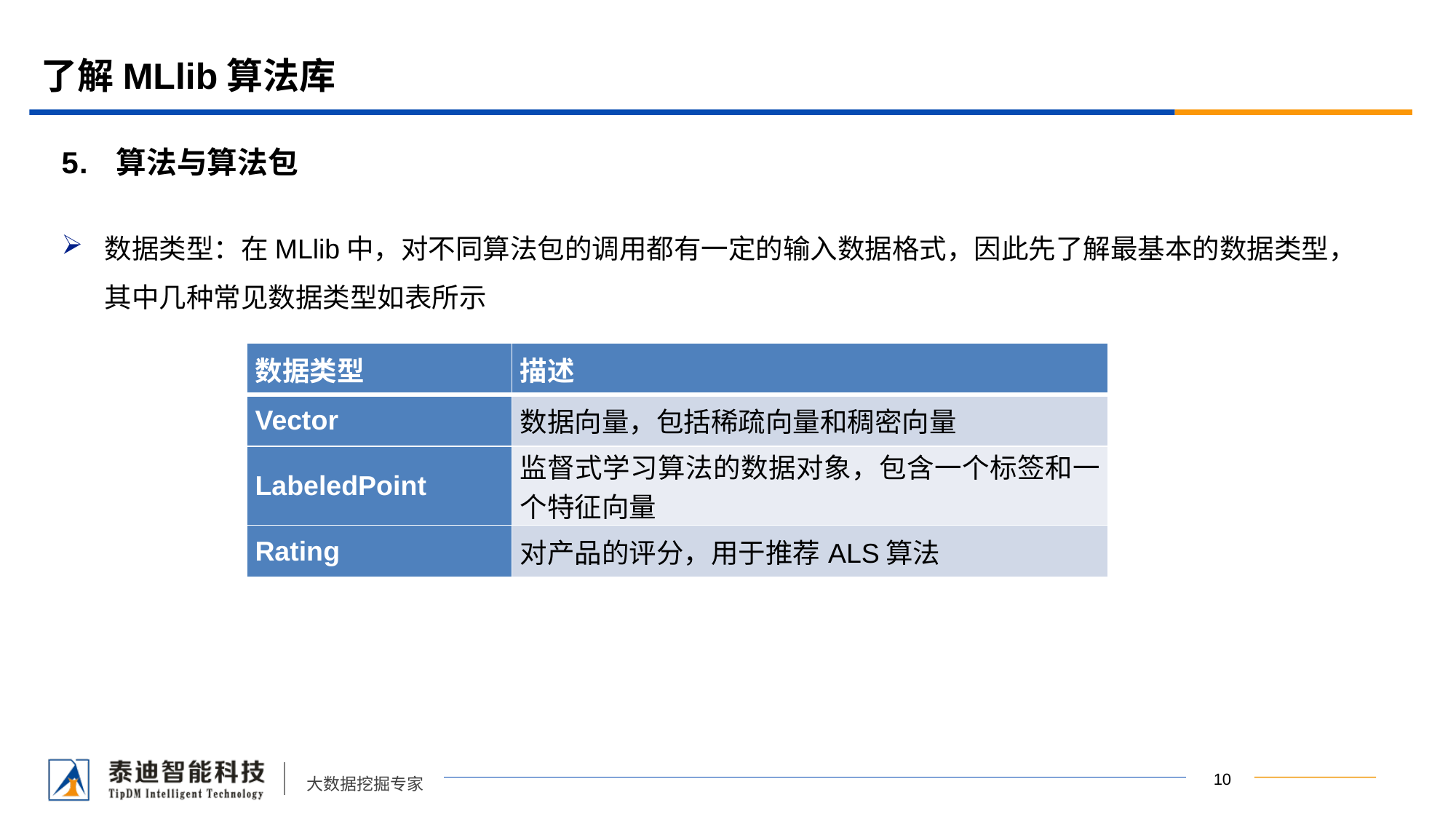

# 了解MLlib算法库
算法与算法包
数据类型：在MLlib中，对不同算法包的调用都有一定的输入数据格式，因此先了解最基本的数据类型，其中几种常见数据类型如表所示
| 数据类型 | 描述 |
| --- | --- |
| Vector | 数据向量，包括稀疏向量和稠密向量 |
| LabeledPoint | 监督式学习算法的数据对象，包含一个标签和一个特征向量 |
| Rating | 对产品的评分，用于推荐ALS算法 |